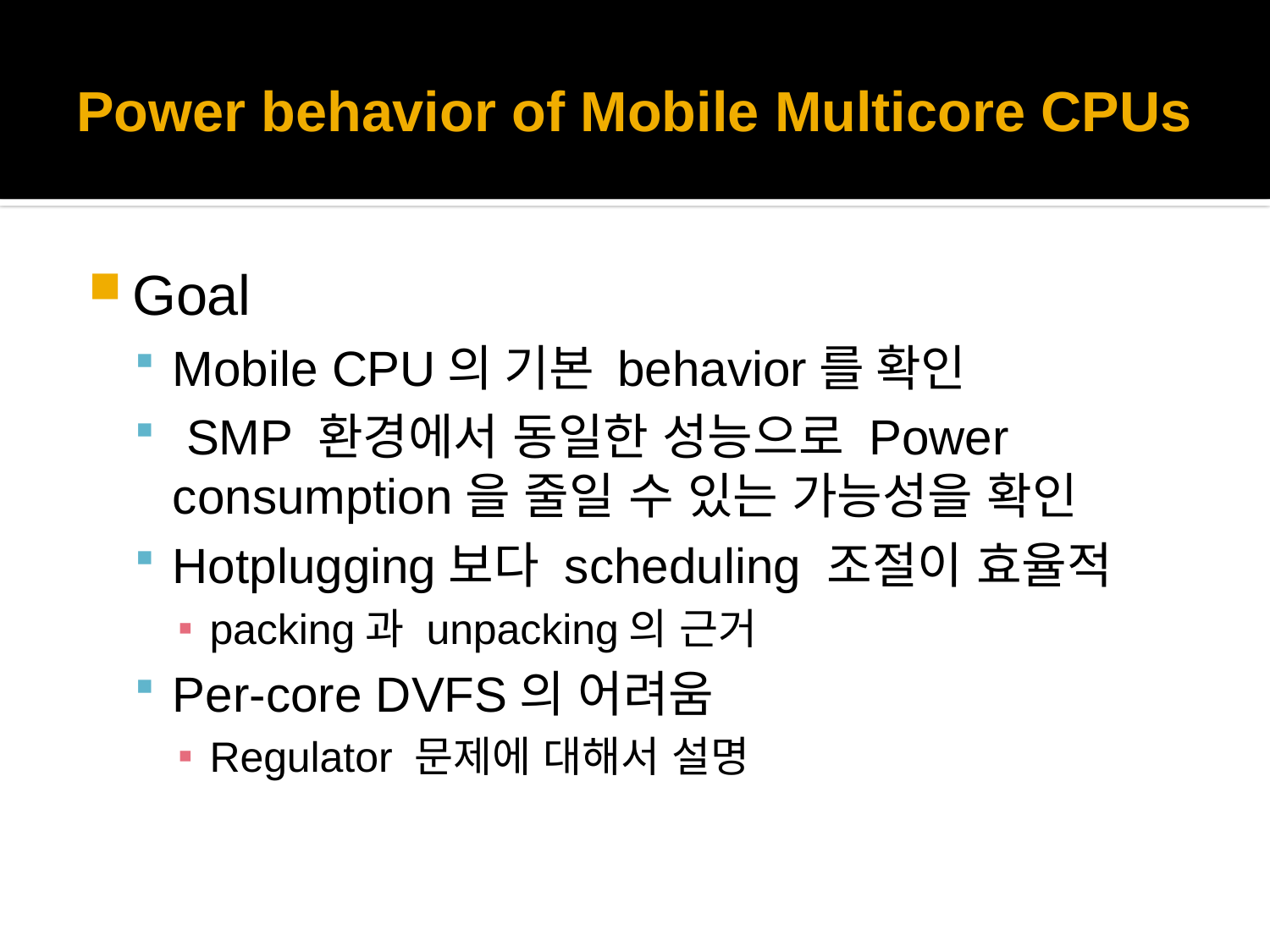

# Power behavior of Mobile Multicore CPUs
Goal
Mobile CPU의 기본 behavior를 확인
 SMP 환경에서 동일한 성능으로 Power consumption을 줄일 수 있는 가능성을 확인
Hotplugging보다 scheduling 조절이 효율적
packing과 unpacking의 근거
Per-core DVFS의 어려움
Regulator 문제에 대해서 설명